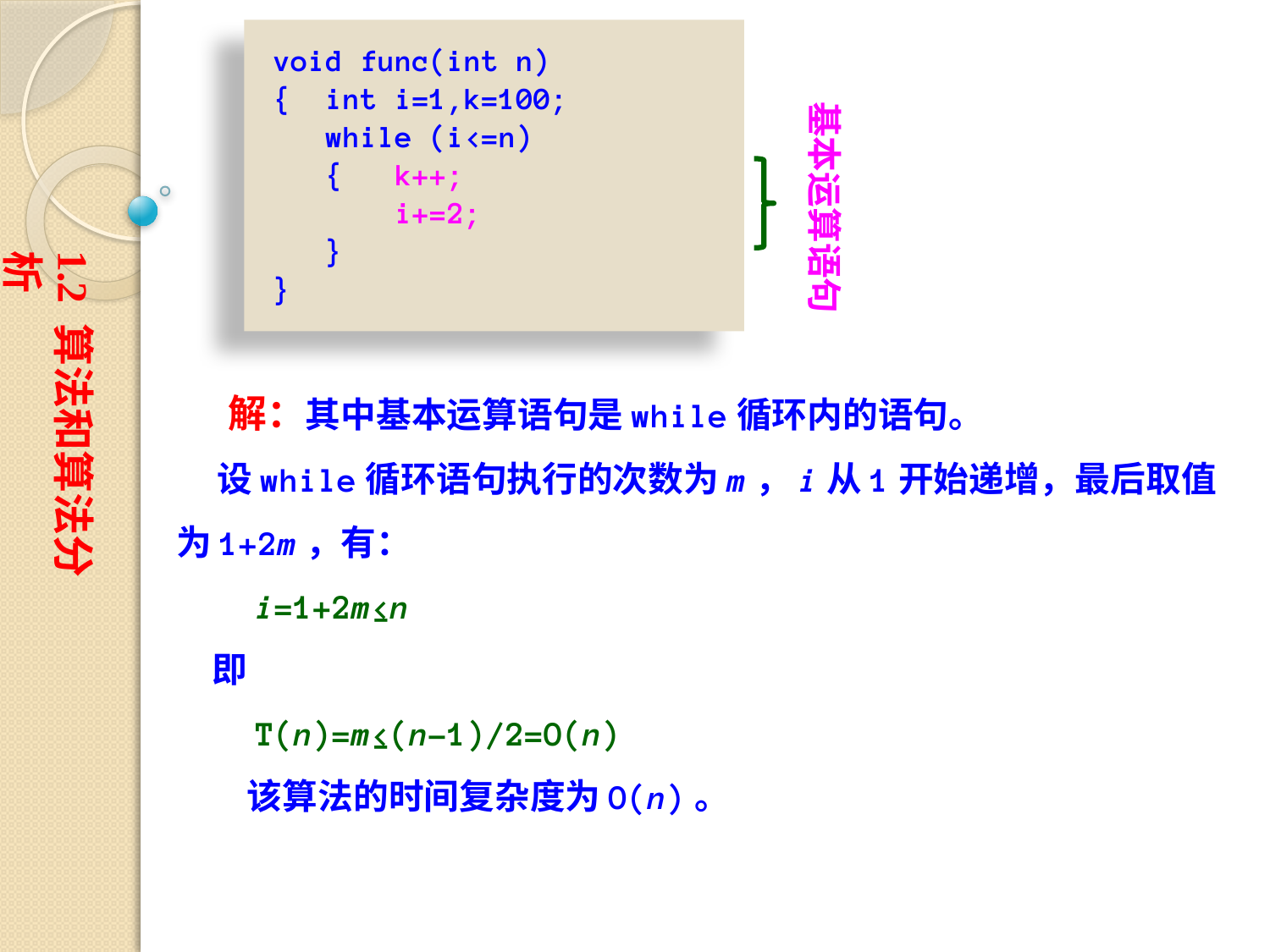

void func(int n)
{  int i=1,k=100;
   while (i<=n)
   {   k++;
       i+=2;
   }
}
基本运算语句

1.2 算法和算法分析
　  解：其中基本运算语句是while循环内的语句。
    设while循环语句执行的次数为m，i从1开始递增，最后取值为1+2m，有：
　　i=1+2m≤n
　即
　　T(n)=m≤(n-1)/2=O(n)
　　该算法的时间复杂度为O(n)。